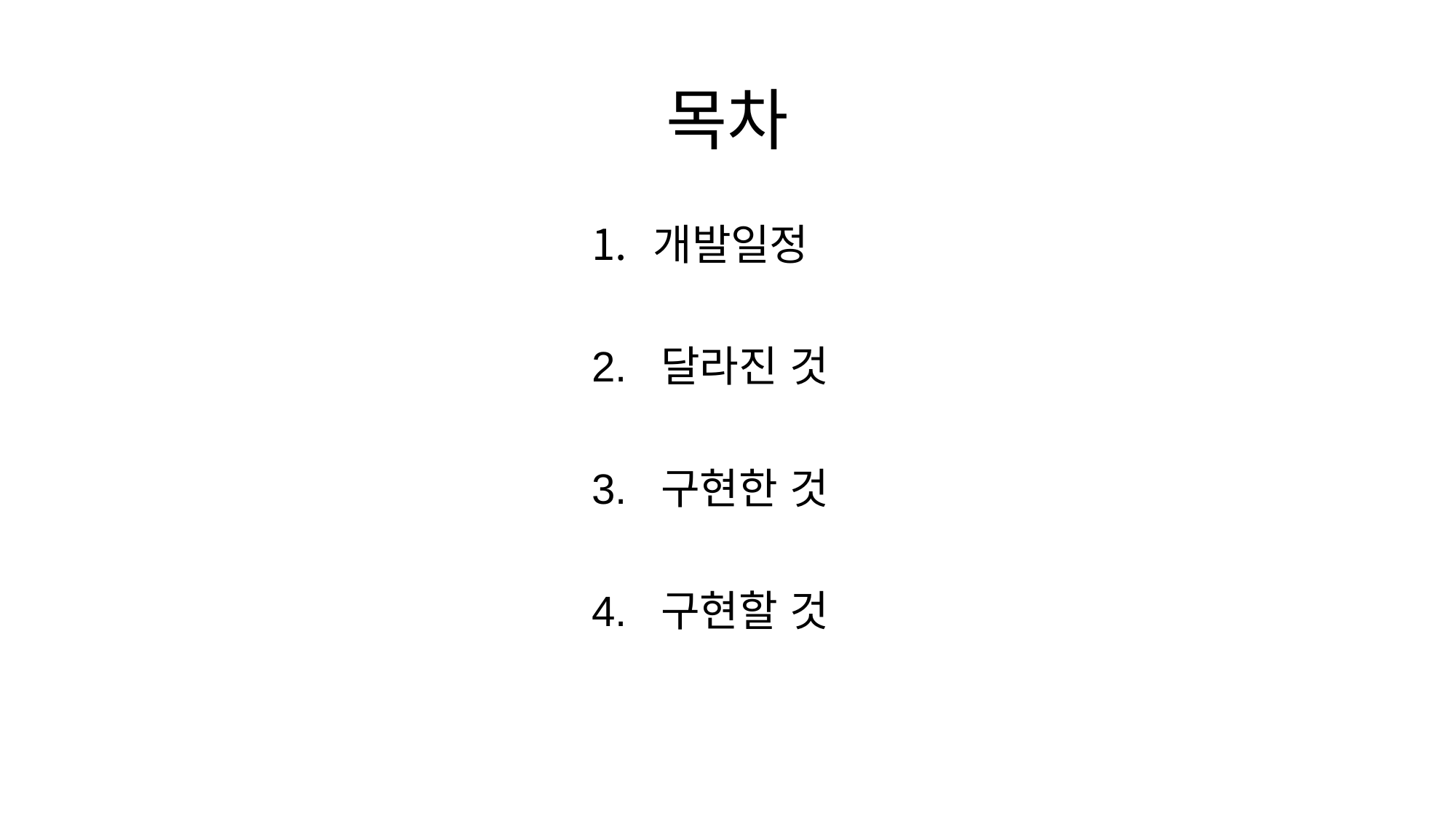

# 목차
개발일정

2.  달라진 것

3.  구현한 것

4.  구현할 것